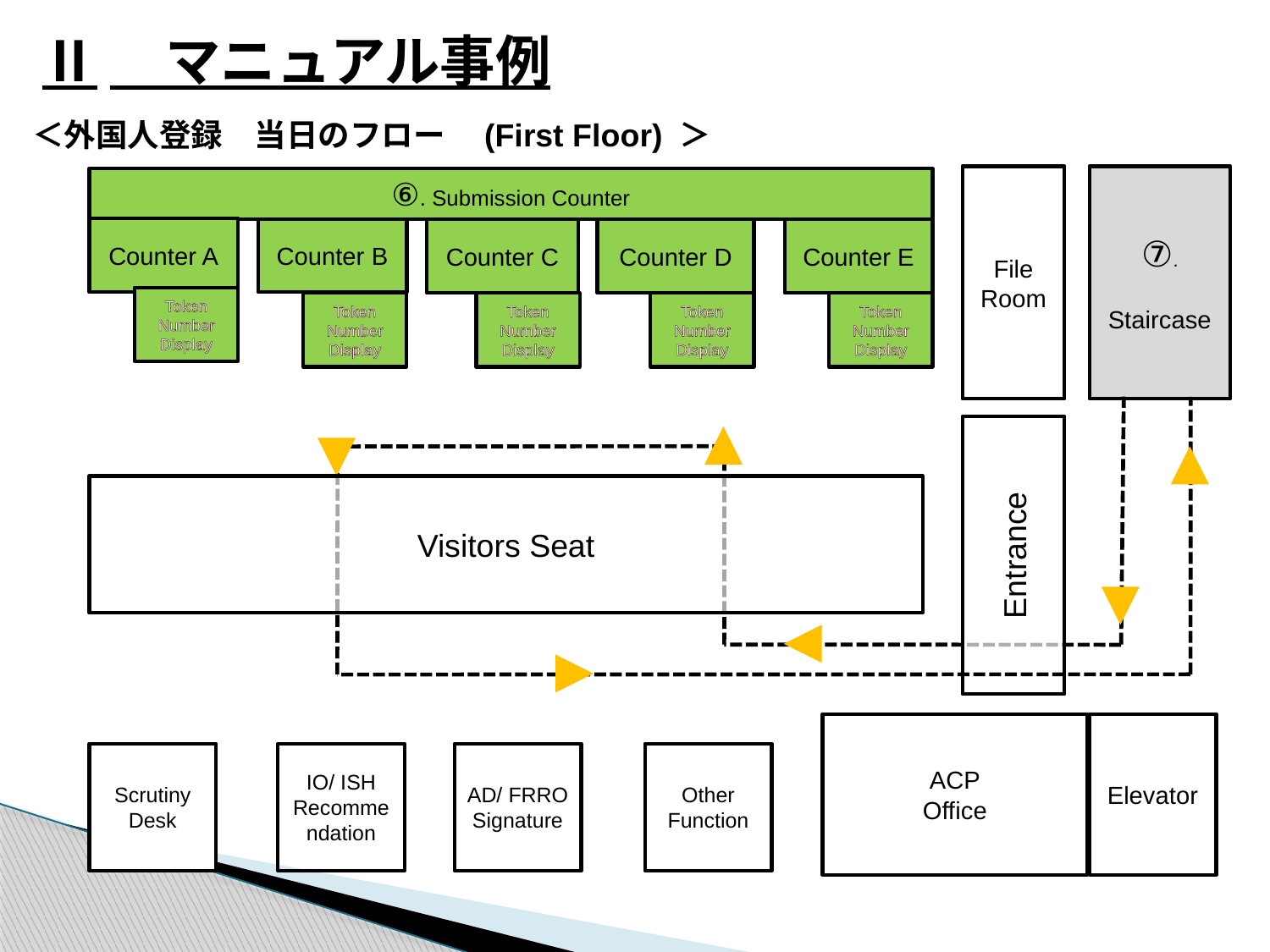

Ⅱ　マニュアル事例
＜外国人登録　当日のフロー　(First Floor) ＞
File Room
⑦.

Staircase
⑥. Submission Counter
Counter A
Counter B
Counter C
Counter D
Counter E
Token Number Display
Token Number Display
Token Number Display
Token Number Display
Token Number Display
Entrance

Visitors Seat

ACP
Office
Elevator
Scrutiny Desk
IO/ ISH Recommendation
AD/ FRRO Signature
Other Function